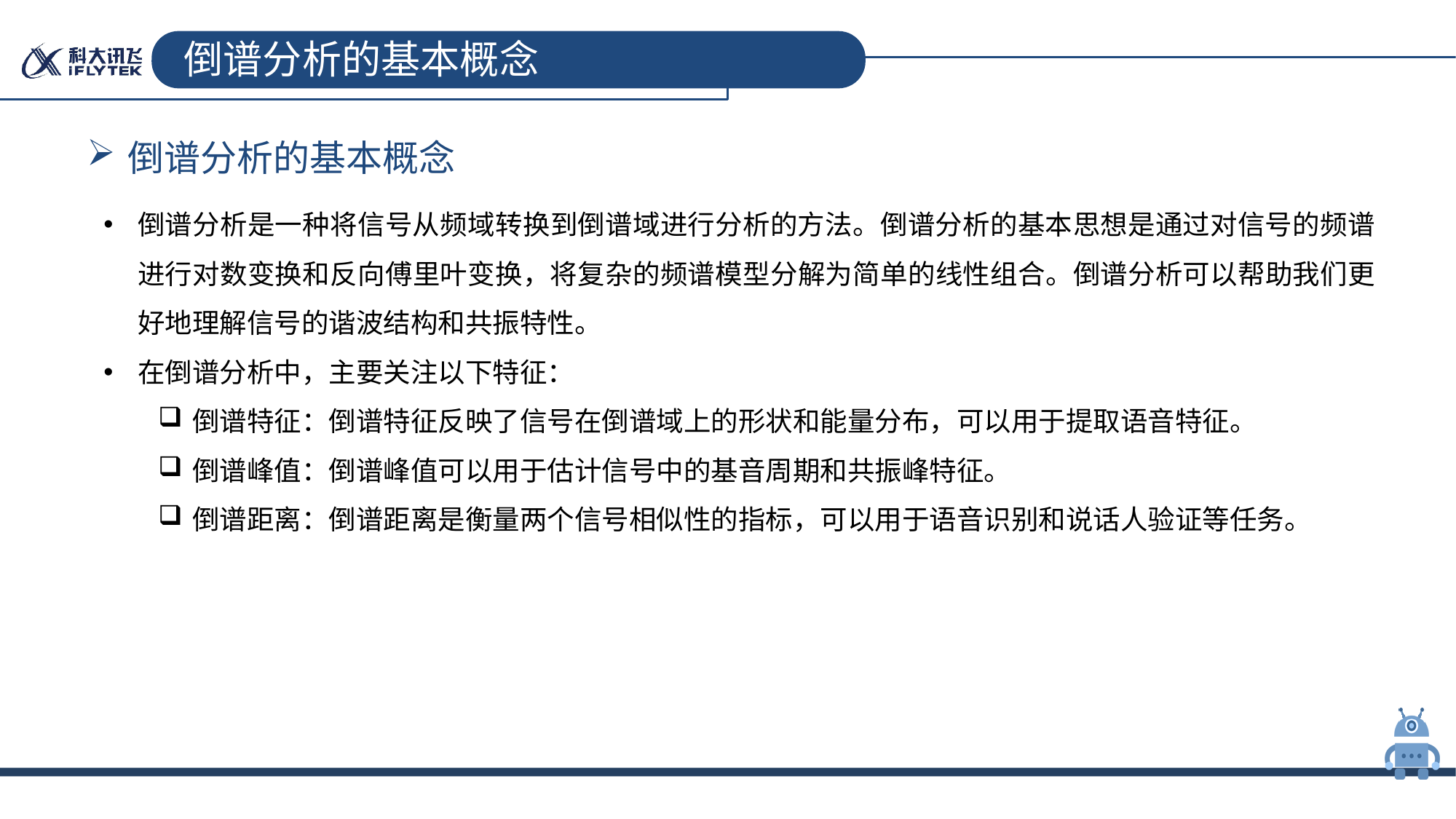

# 倒谱分析的基本概念
倒谱分析的基本概念

倒谱分析是一种将信号从频域转换到倒谱域进行分析的方法。倒谱分析的基本思想是通过对信号的频谱进行对数变换和反向傅里叶变换，将复杂的频谱模型分解为简单的线性组合。倒谱分析可以帮助我们更好地理解信号的谐波结构和共振特性。
在倒谱分析中，主要关注以下特征：
倒谱特征：倒谱特征反映了信号在倒谱域上的形状和能量分布，可以用于提取语音特征。
倒谱峰值：倒谱峰值可以用于估计信号中的基音周期和共振峰特征。
倒谱距离：倒谱距离是衡量两个信号相似性的指标，可以用于语音识别和说话人验证等任务。